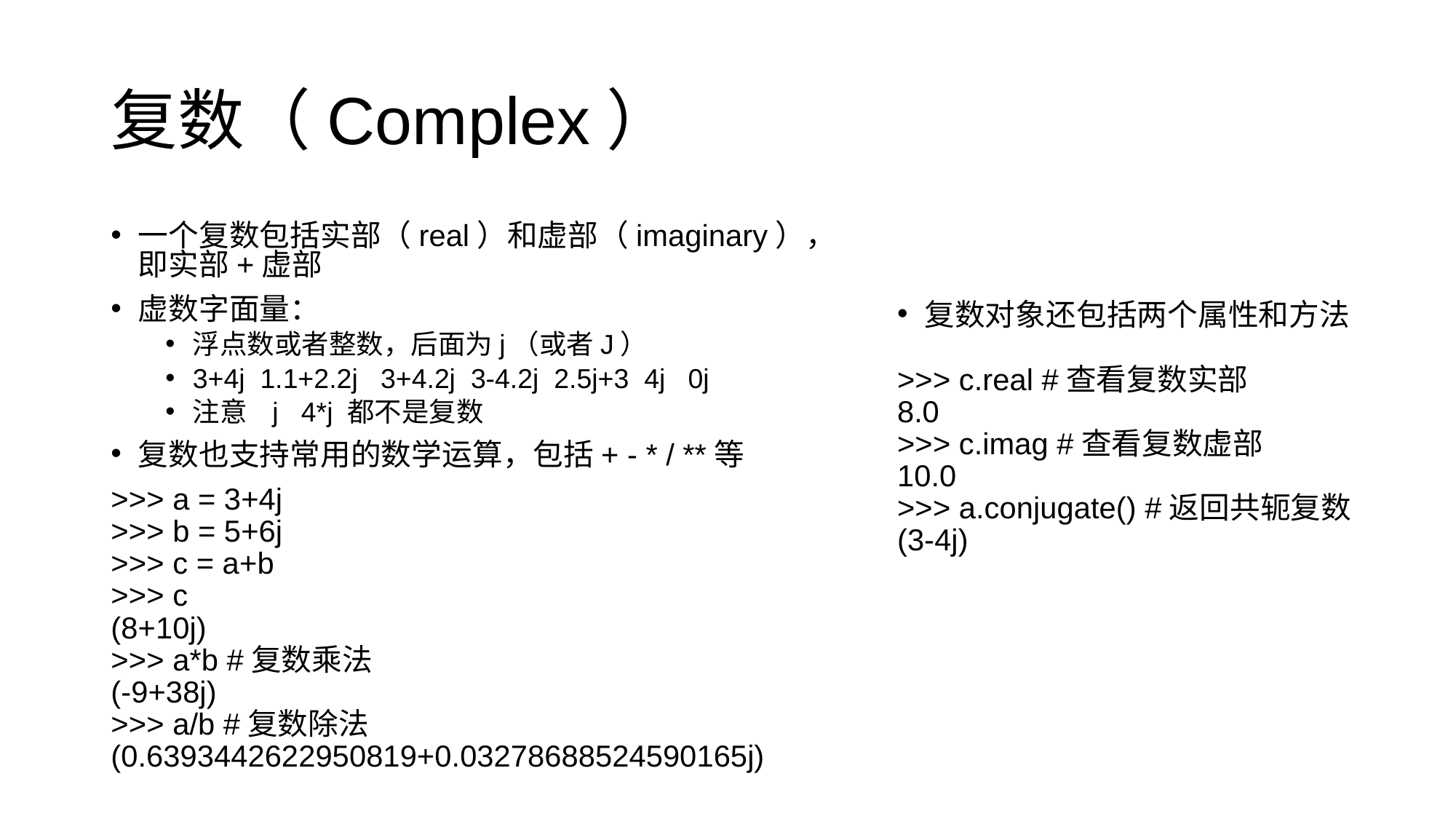

# 复数（Complex）
一个复数包括实部（real）和虚部（imaginary），即实部+虚部
虚数字面量：
浮点数或者整数，后面为j（或者J）
3+4j  1.1+2.2j   3+4.2j  3-4.2j  2.5j+3  4j   0j
注意   j   4*j 都不是复数
复数也支持常用的数学运算，包括+ - * / **等
>>> a = 3+4j
>>> b = 5+6j
>>> c = a+b
>>> c
(8+10j)
>>> a*b #复数乘法
(-9+38j)
>>> a/b #复数除法
(0.6393442622950819+0.03278688524590165j)

复数对象还包括两个属性和方法

>>> c.real #查看复数实部
8.0
>>> c.imag #查看复数虚部
10.0
>>> a.conjugate() #返回共轭复数
(3-4j)